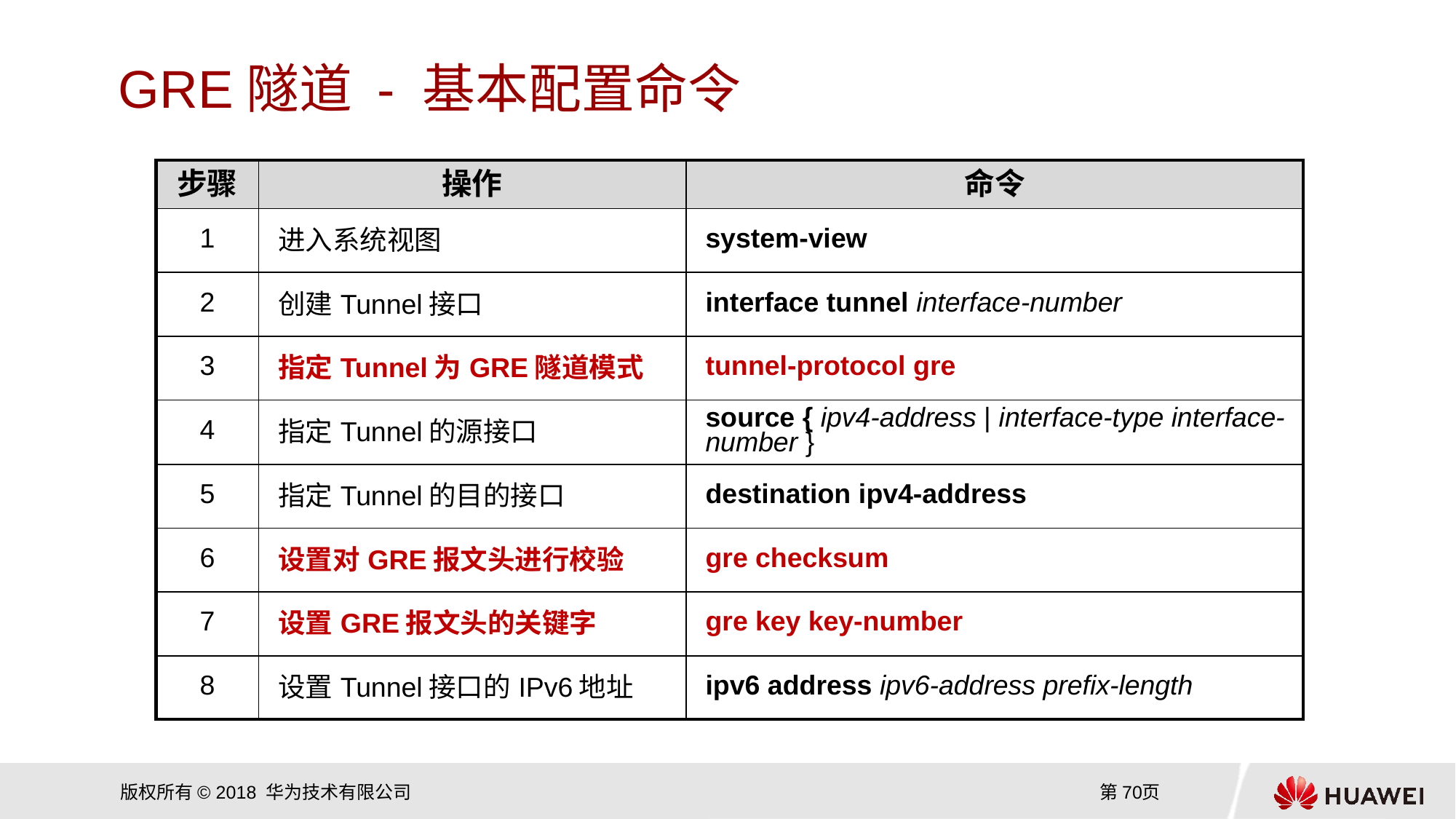

# GRE隧道 - 基本配置命令
| 步骤 | 操作 | 命令 |
| --- | --- | --- |
| 1 | 进入系统视图 | system-view |
| 2 | 创建Tunnel接口 | interface tunnel interface-number |
| 3 | 指定Tunnel为GRE隧道模式 | tunnel-protocol gre |
| 4 | 指定Tunnel的源接口 | source { ipv4-address | interface-type interface-number } |
| 5 | 指定Tunnel的目的接口 | destination ipv4-address |
| 6 | 设置对GRE报文头进行校验 | gre checksum |
| 7 | 设置GRE报文头的关键字 | gre key key-number |
| 8 | 设置Tunnel接口的IPv6地址 | ipv6 address ipv6-address prefix-length |